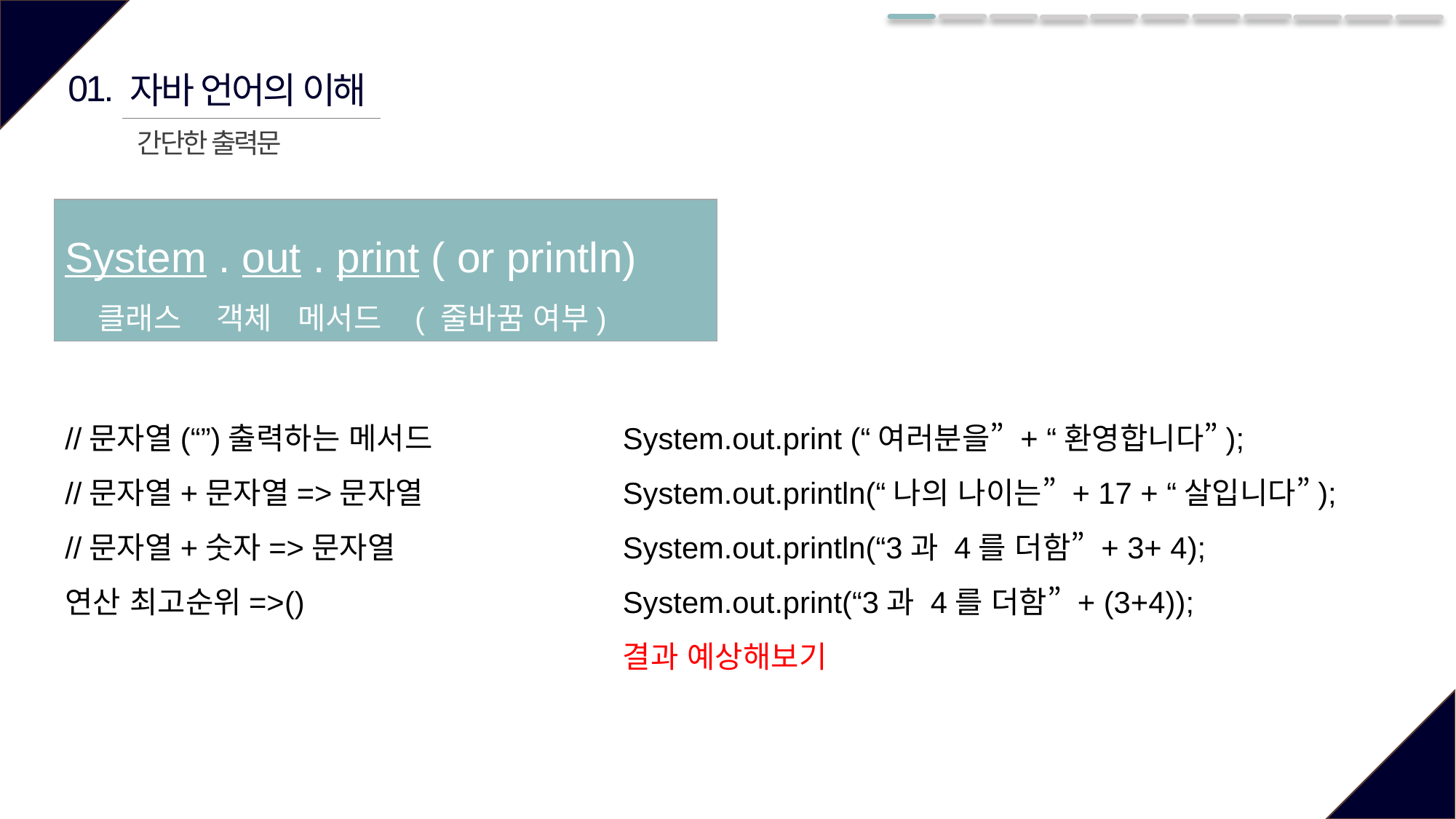

01.
자바 언어의 이해
간단한 출력문
System . out . print ( or println)
   클래스    객체   메서드   ( 줄바꿈 여부)
//문자열(“”)출력하는 메서드
//문자열+문자열=>문자열
//문자열+숫자=>문자열
연산 최고순위=>()
System.out.print (“여러분을” + “환영합니다”);
System.out.println(“나의 나이는” + 17 + “살입니다”);
System.out.println(“3과 4를 더함” + 3+ 4);
System.out.print(“3과 4를 더함” + (3+4));
결과 예상해보기